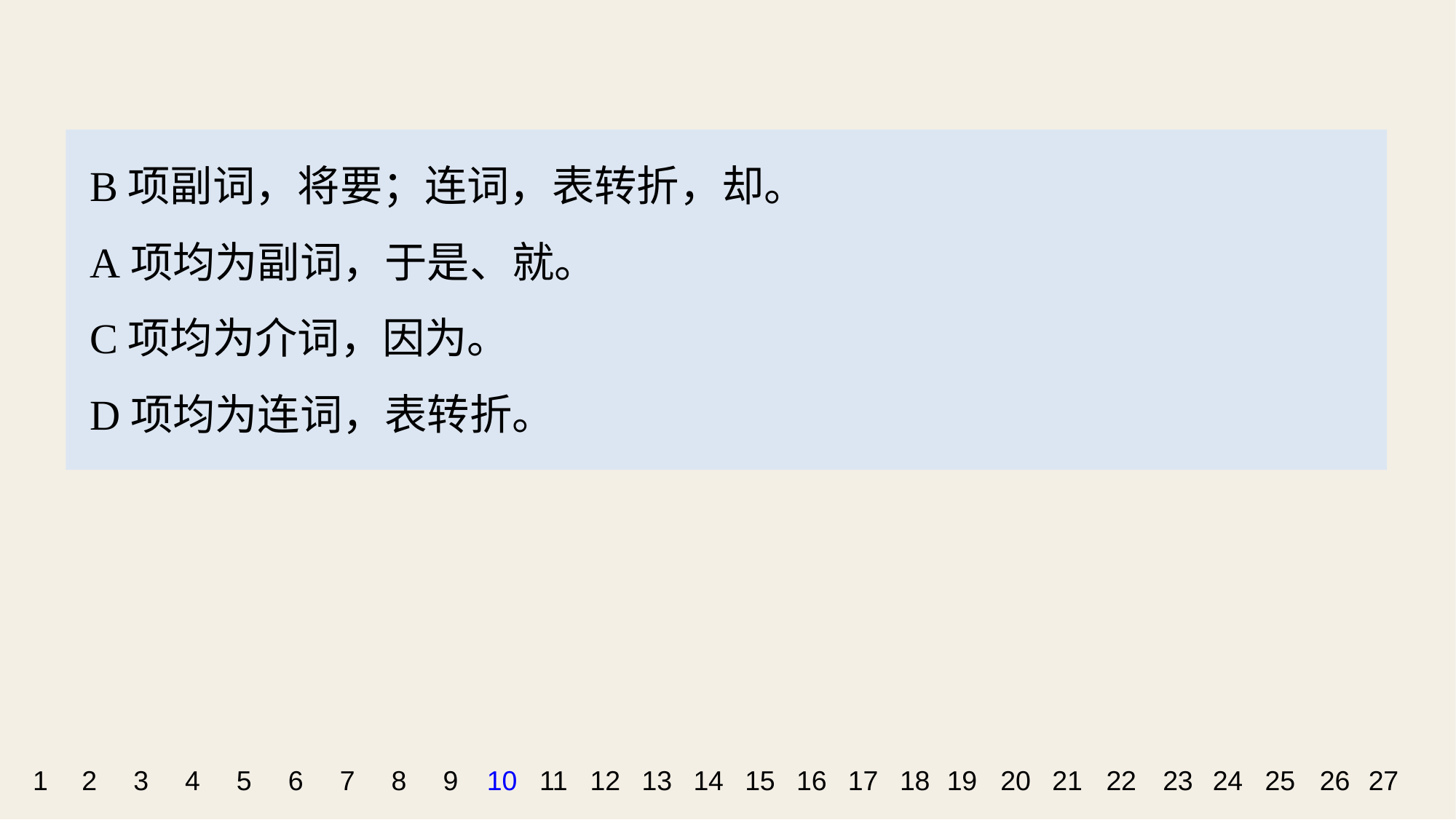

B项副词，将要；连词，表转折，却。
A项均为副词，于是、就。
C项均为介词，因为。
D项均为连词，表转折。

1
2
3
4
5
6
7
8
9
10
11
12
13
14
15
16
17
18
19
20
21
22
23
24
25
26
27